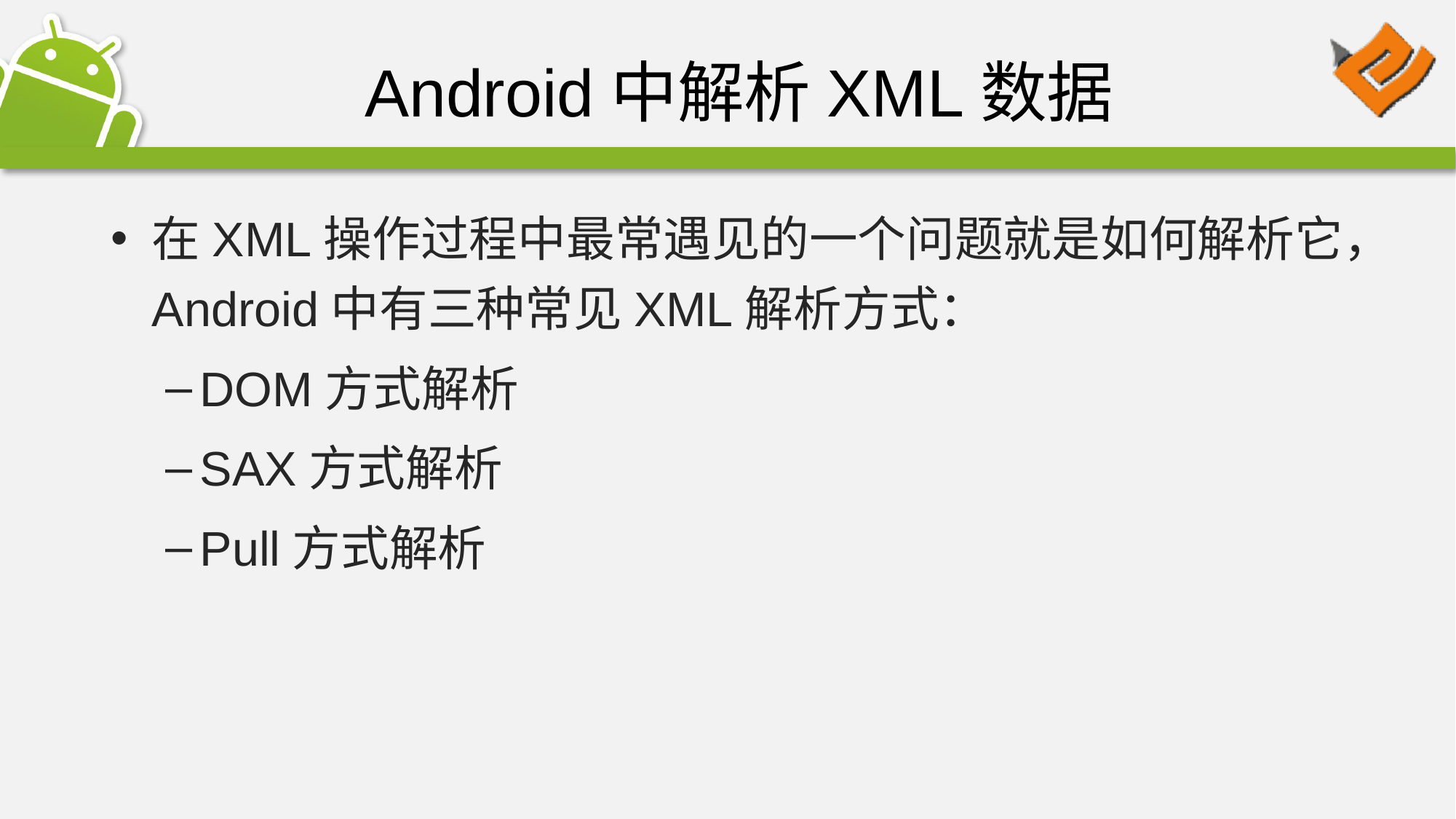

# Android中解析XML数据
在XML操作过程中最常遇见的一个问题就是如何解析它，Android中有三种常见XML解析方式：
DOM方式解析
SAX方式解析
Pull方式解析